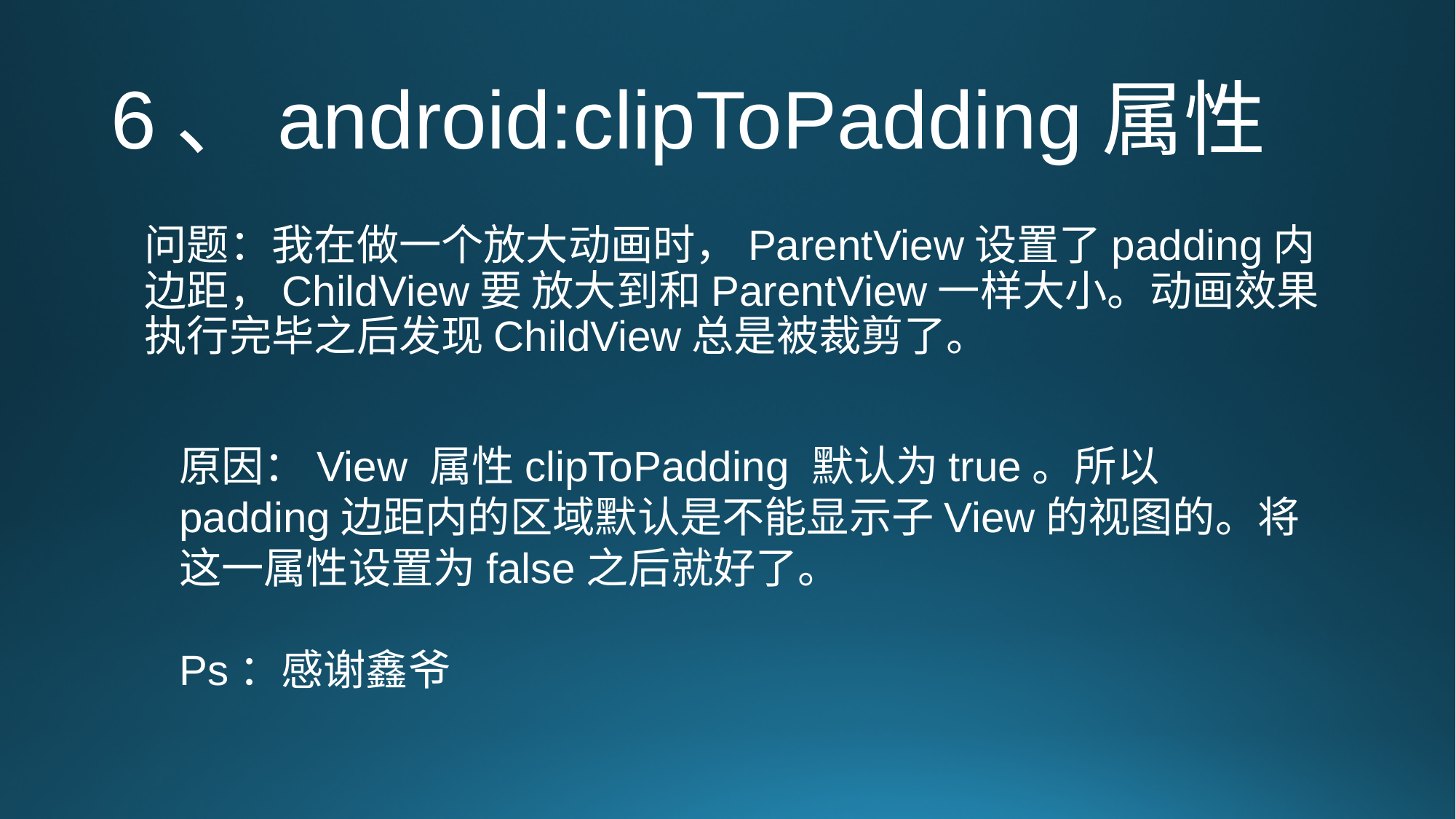

# 6、android:clipToPadding属性
问题：我在做一个放大动画时，ParentView设置了padding内边距，ChildView要 放大到和ParentView一样大小。动画效果执行完毕之后发现ChildView总是被裁剪了。
原因：View 属性clipToPadding 默认为true。所以padding边距内的区域默认是不能显示子View的视图的。将这一属性设置为false之后就好了。

Ps：感谢鑫爷